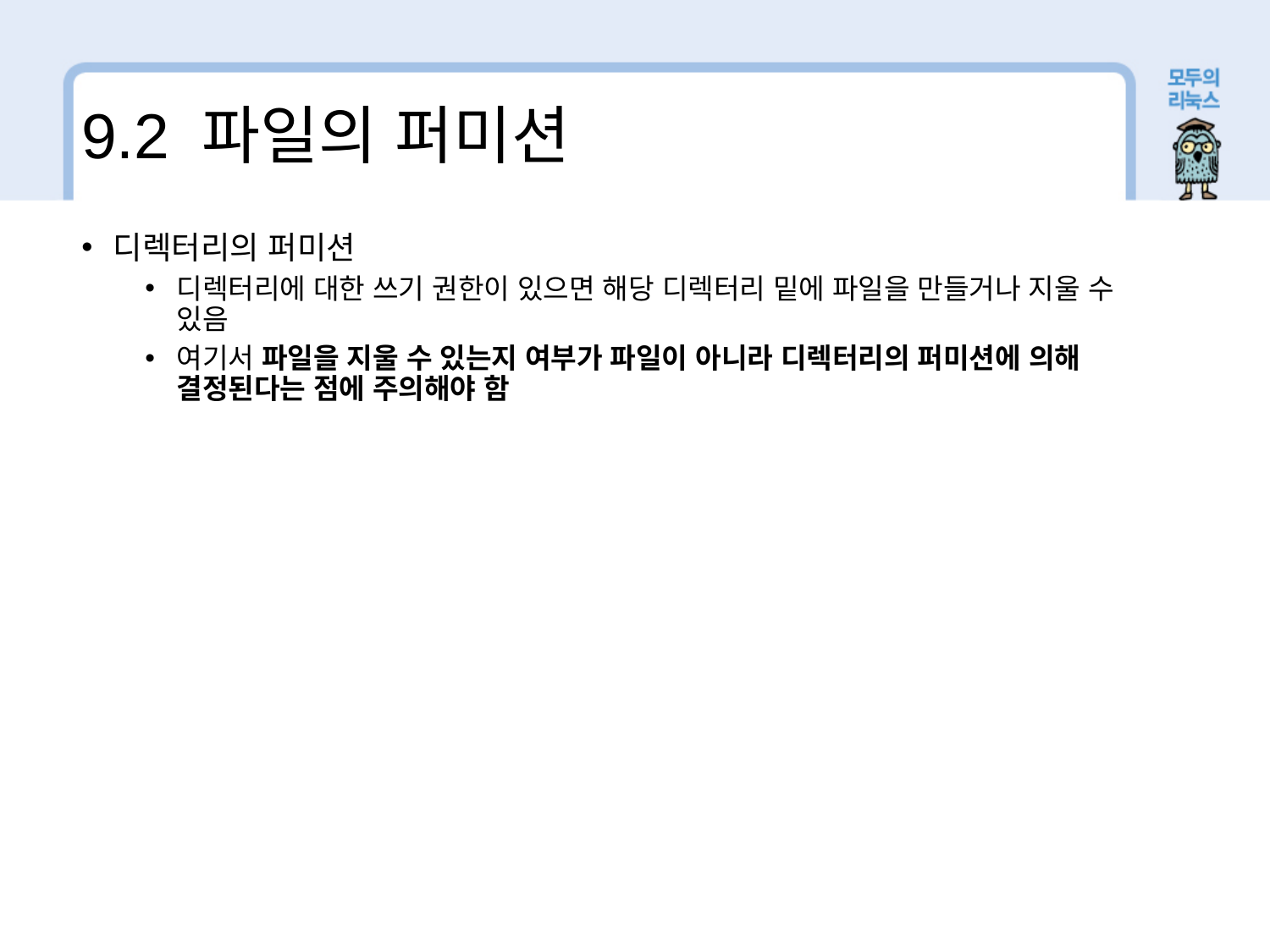

9.2 파일의 퍼미션
디렉터리의 퍼미션
디렉터리에 대한 쓰기 권한이 있으면 해당 디렉터리 밑에 파일을 만들거나 지울 수 있음
여기서 파일을 지울 수 있는지 여부가 파일이 아니라 디렉터리의 퍼미션에 의해 결정된다는 점에 주의해야 함